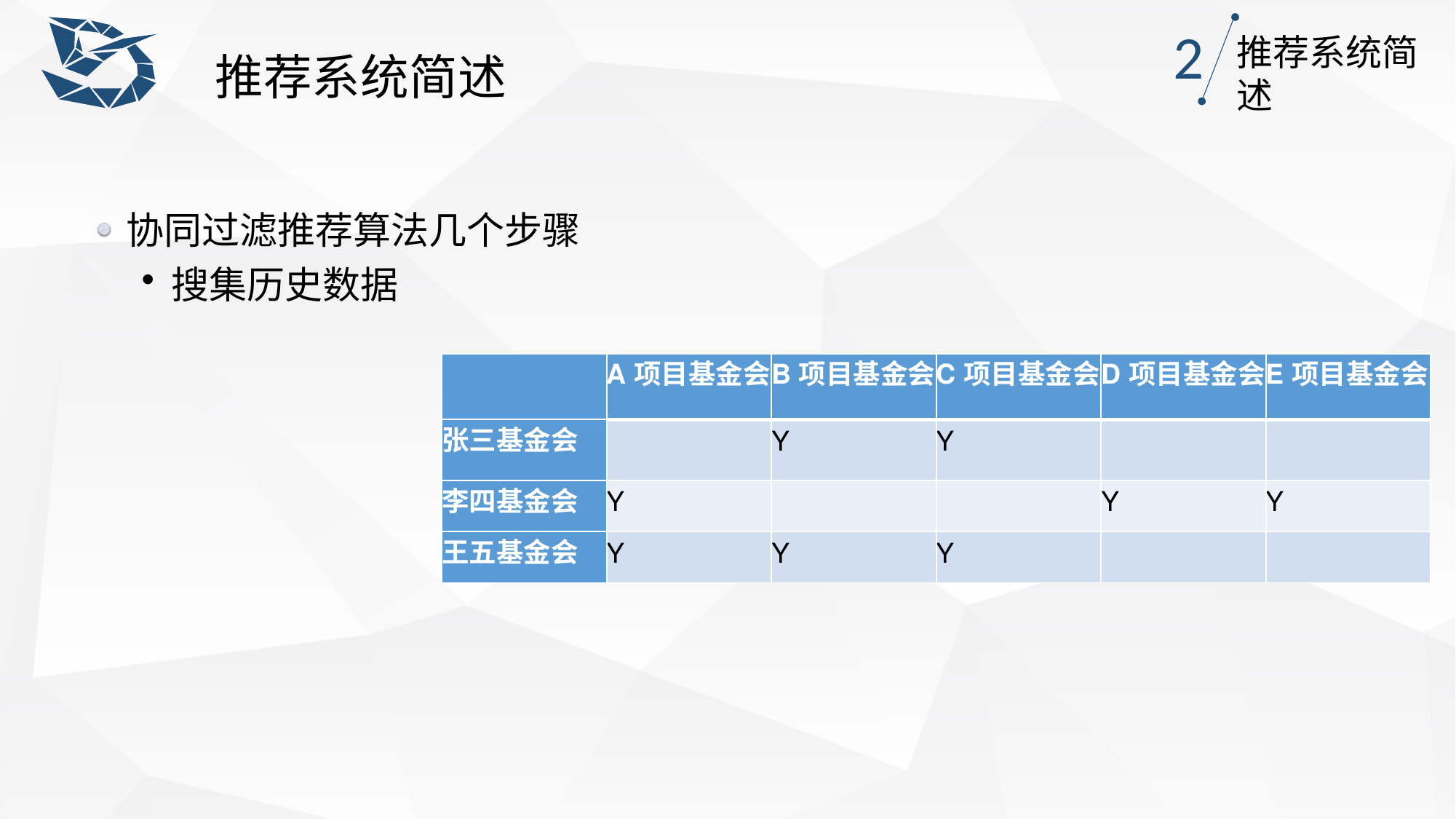

2

推荐系统简述
推荐系统简述
协同过滤推荐算法几个步骤
搜集历史数据
|  | A项目基金会 | B项目基金会 | C项目基金会 | D项目基金会 | E项目基金会 |
| --- | --- | --- | --- | --- | --- |
| 张三基金会 |  | Y | Y |  |  |
| 李四基金会 | Y |  |  | Y | Y |
| 王五基金会 | Y | Y | Y |  |  |